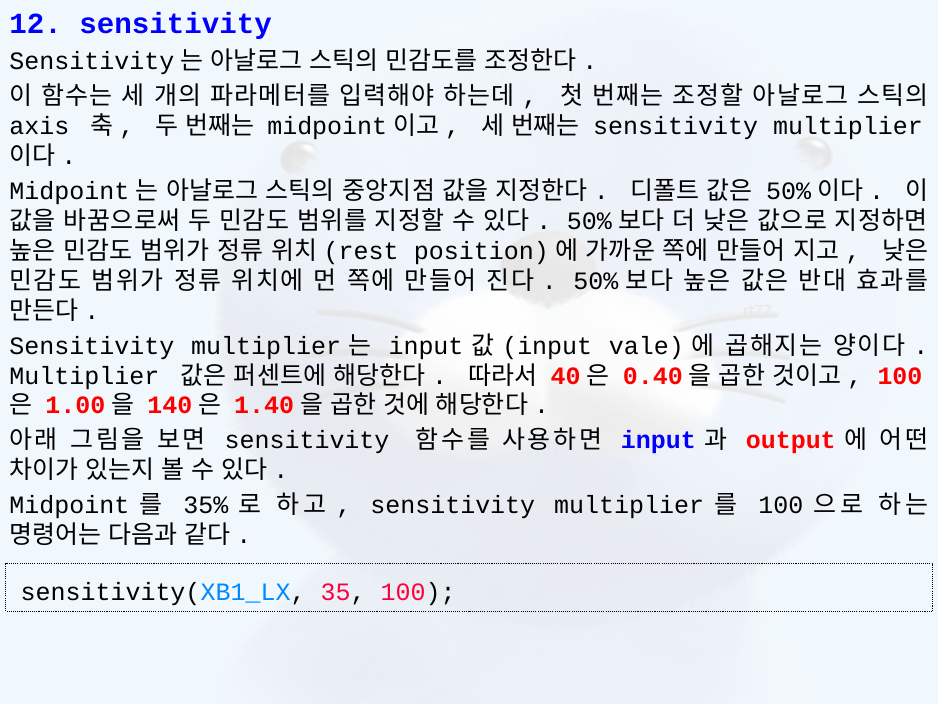

12. sensitivity
Sensitivity는 아날로그 스틱의 민감도를 조정한다.
이 함수는 세 개의 파라메터를 입력해야 하는데, 첫 번째는 조정할 아날로그 스틱의 axis 축, 두 번째는 midpoint이고, 세 번째는 sensitivity multiplier이다.
Midpoint는 아날로그 스틱의 중앙지점 값을 지정한다. 디폴트 값은 50%이다. 이 값을 바꿈으로써 두 민감도 범위를 지정할 수 있다. 50%보다 더 낮은 값으로 지정하면 높은 민감도 범위가 정류 위치(rest position)에 가까운 쪽에 만들어 지고, 낮은 민감도 범위가 정류 위치에 먼 쪽에 만들어 진다. 50%보다 높은 값은 반대 효과를 만든다.
Sensitivity multiplier는 input값(input vale)에 곱해지는 양이다. Multiplier 값은 퍼센트에 해당한다. 따라서 40은 0.40을 곱한 것이고, 100은 1.00을 140은 1.40을 곱한 것에 해당한다.
아래 그림을 보면 sensitivity 함수를 사용하면 input과 output에 어떤 차이가 있는지 볼 수 있다.
Midpoint를 35%로 하고, sensitivity multiplier를 100으로 하는 명령어는 다음과 같다.

sensitivity(XB1_LX, 35, 100);